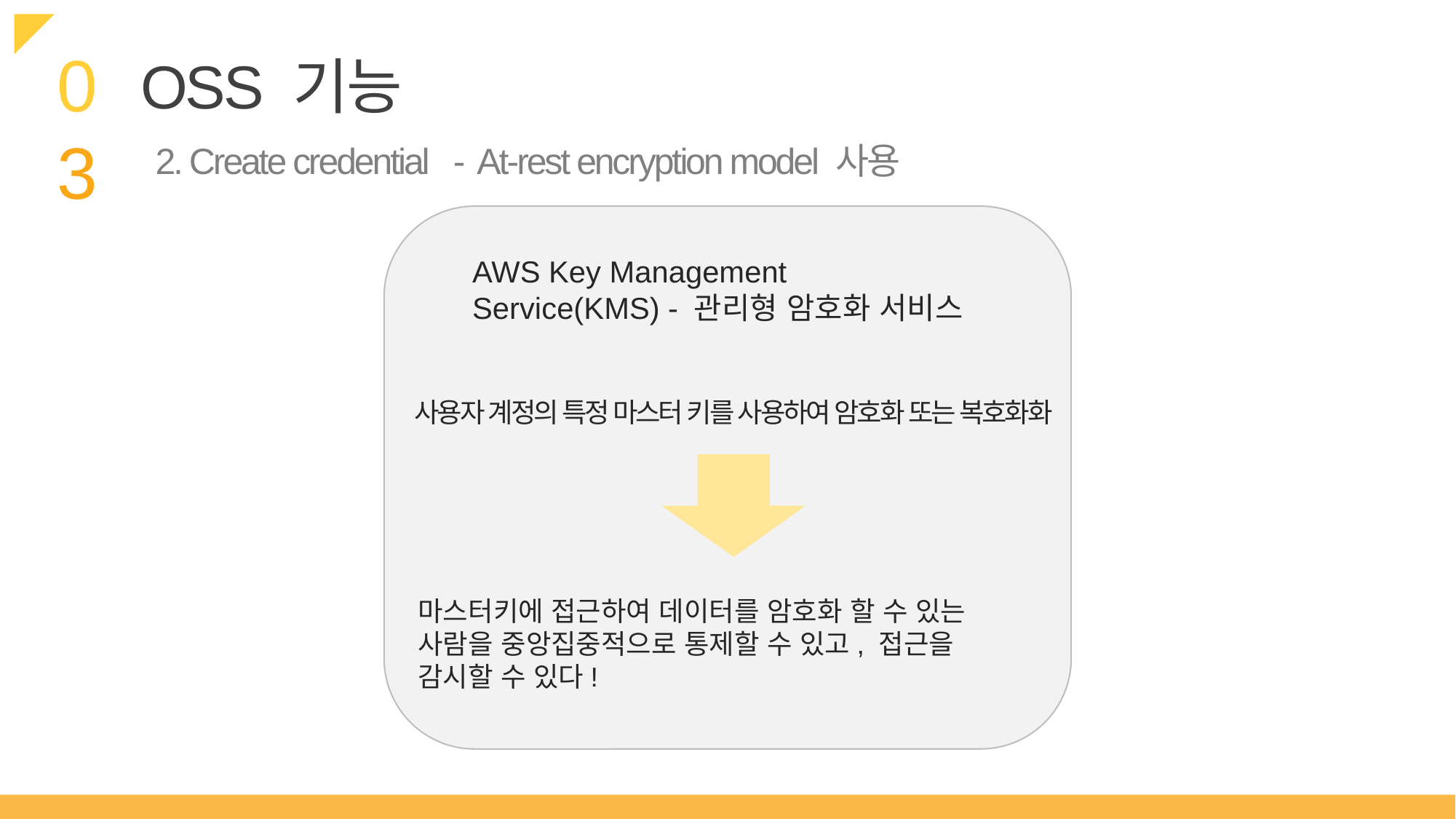

03
OSS 기능
2. Create credential   -  At-rest encryption model 사용

AWS Key Management Service(KMS) - 관리형 암호화 서비스
사용자 계정의 특정 마스터 키를 사용하여 암호화 또는 복호화화

마스터키에 접근하여 데이터를 암호화 할 수 있는 사람을 중앙집중적으로 통제할 수 있고, 접근을 감시할 수 있다!